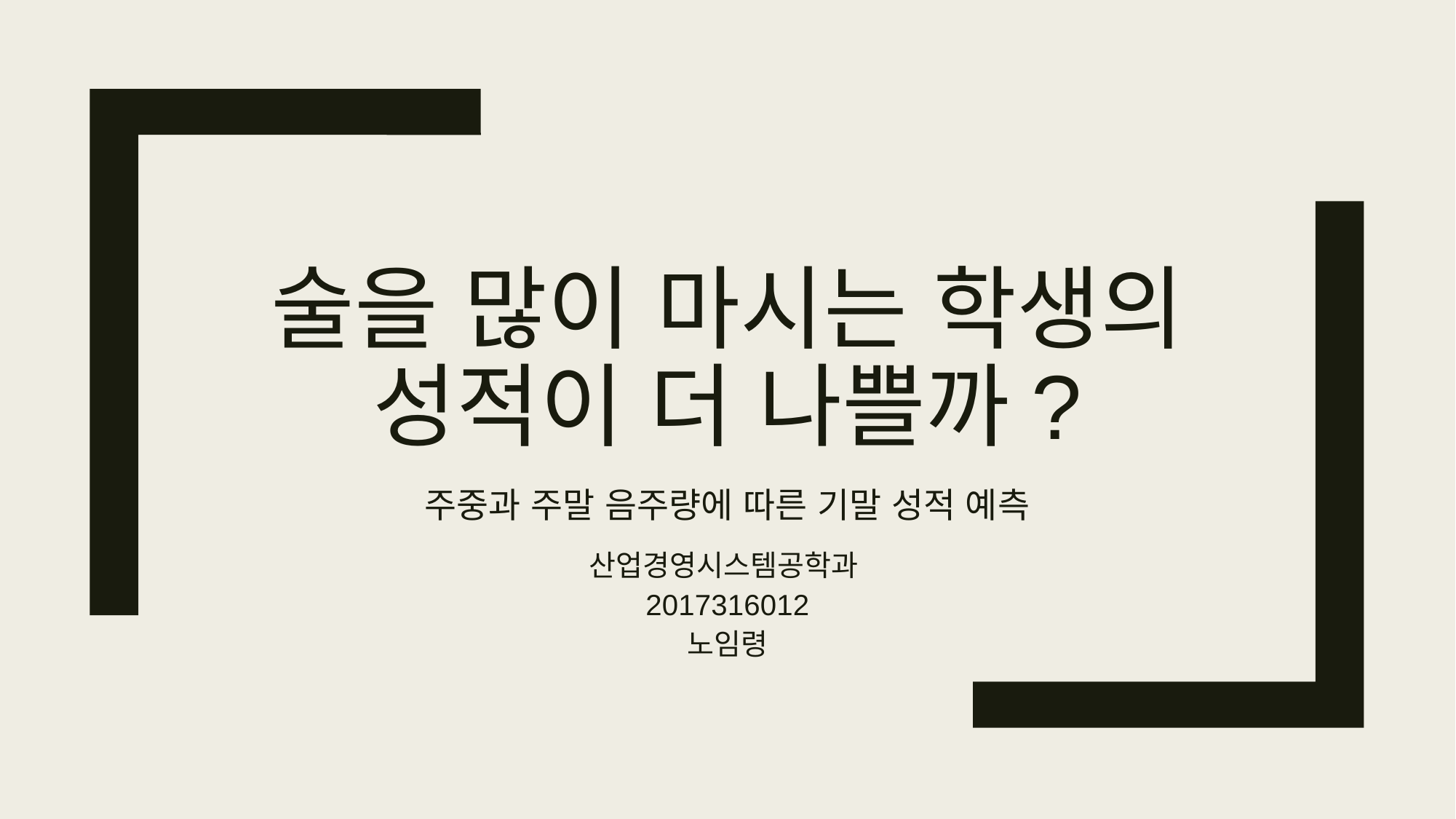

# 술을 많이 마시는 학생의 성적이 더 나쁠까?
주중과 주말 음주량에 따른 기말 성적 예측
산업경영시스템공학과
2017316012
노임령